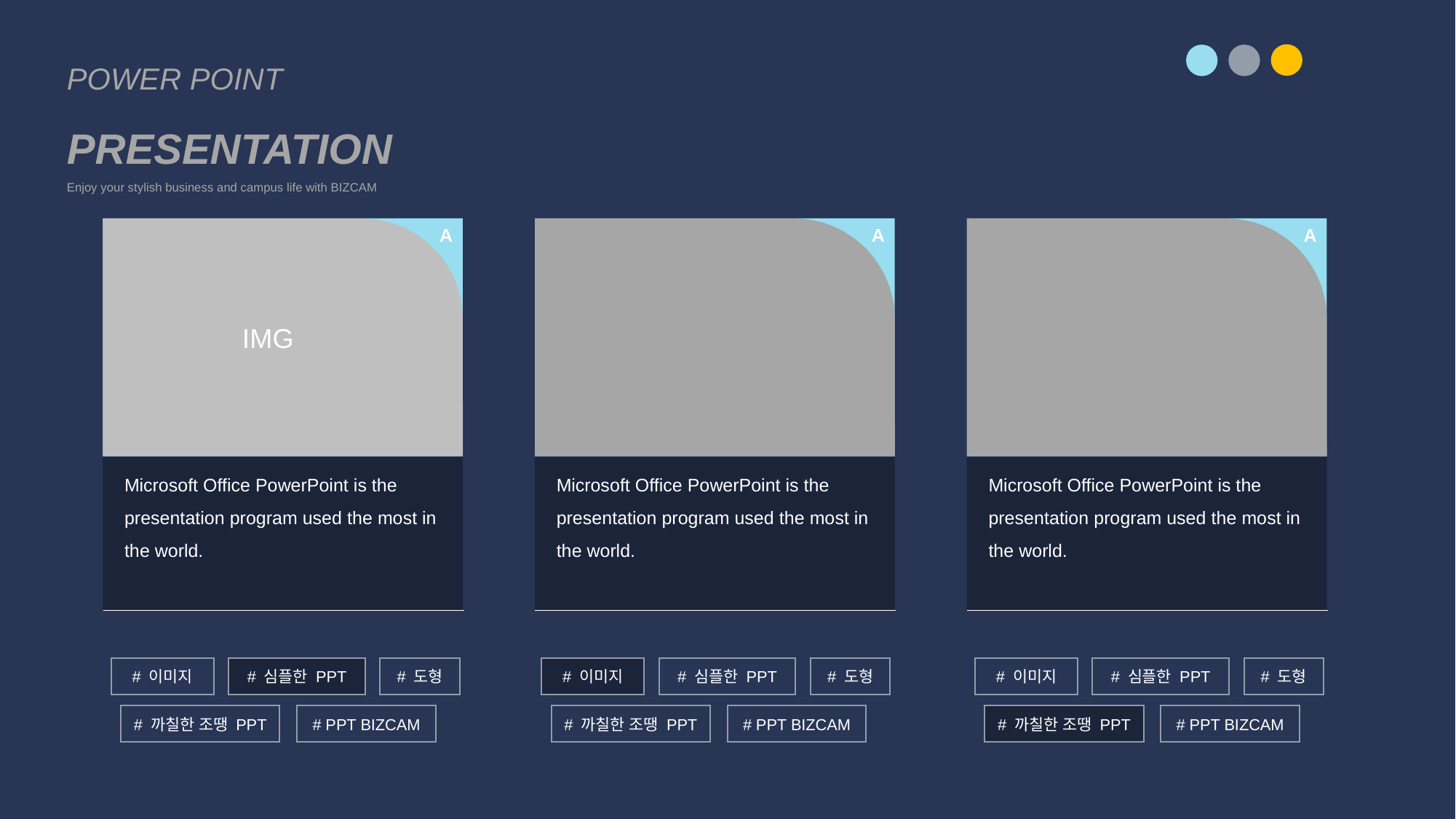

POWER POINT PRESENTATION
Enjoy your stylish business and campus life with BIZCAM

A
A
A
IMG

Microsoft Office PowerPoint is the presentation program used the most in the world.
Microsoft Office PowerPoint is the presentation program used the most in the world.
Microsoft Office PowerPoint is the presentation program used the most in the world.
# 도형
# 이미지
# 심플한 PPT
# 도형
# 이미지
# 심플한 PPT
# 도형
# 이미지
# 심플한 PPT
# PPT BIZCAM
# PPT BIZCAM
# 까칠한 조땡 PPT
# PPT BIZCAM
# 까칠한 조땡 PPT
# 까칠한 조땡 PPT